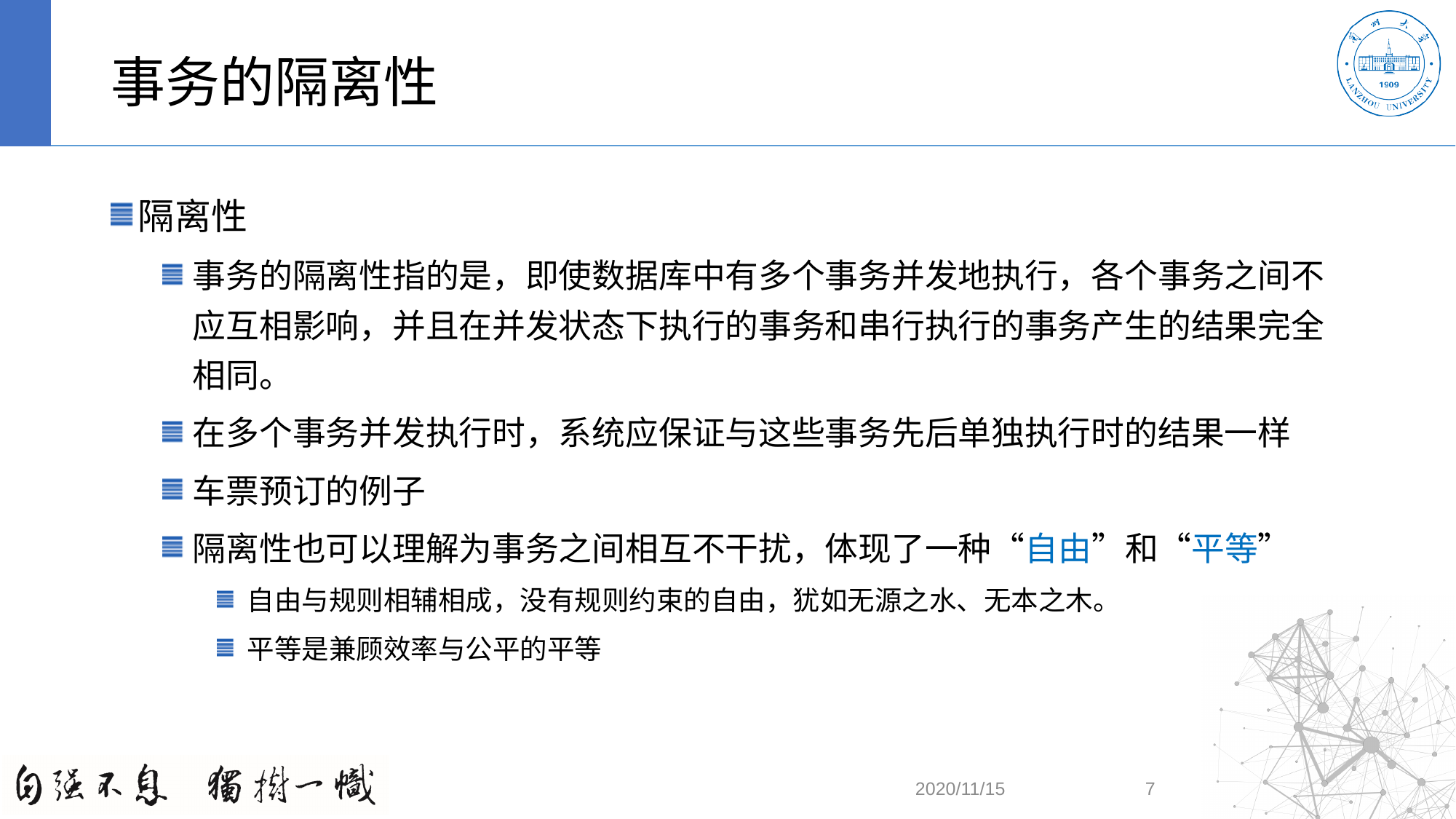

# 事务的隔离性
隔离性
事务的隔离性指的是，即使数据库中有多个事务并发地执行，各个事务之间不应互相影响，并且在并发状态下执行的事务和串行执行的事务产生的结果完全相同。
在多个事务并发执行时，系统应保证与这些事务先后单独执行时的结果一样
车票预订的例子
隔离性也可以理解为事务之间相互不干扰，体现了一种“自由”和“平等”
自由与规则相辅相成，没有规则约束的自由，犹如无源之水、无本之木。
平等是兼顾效率与公平的平等
2020/11/15
7